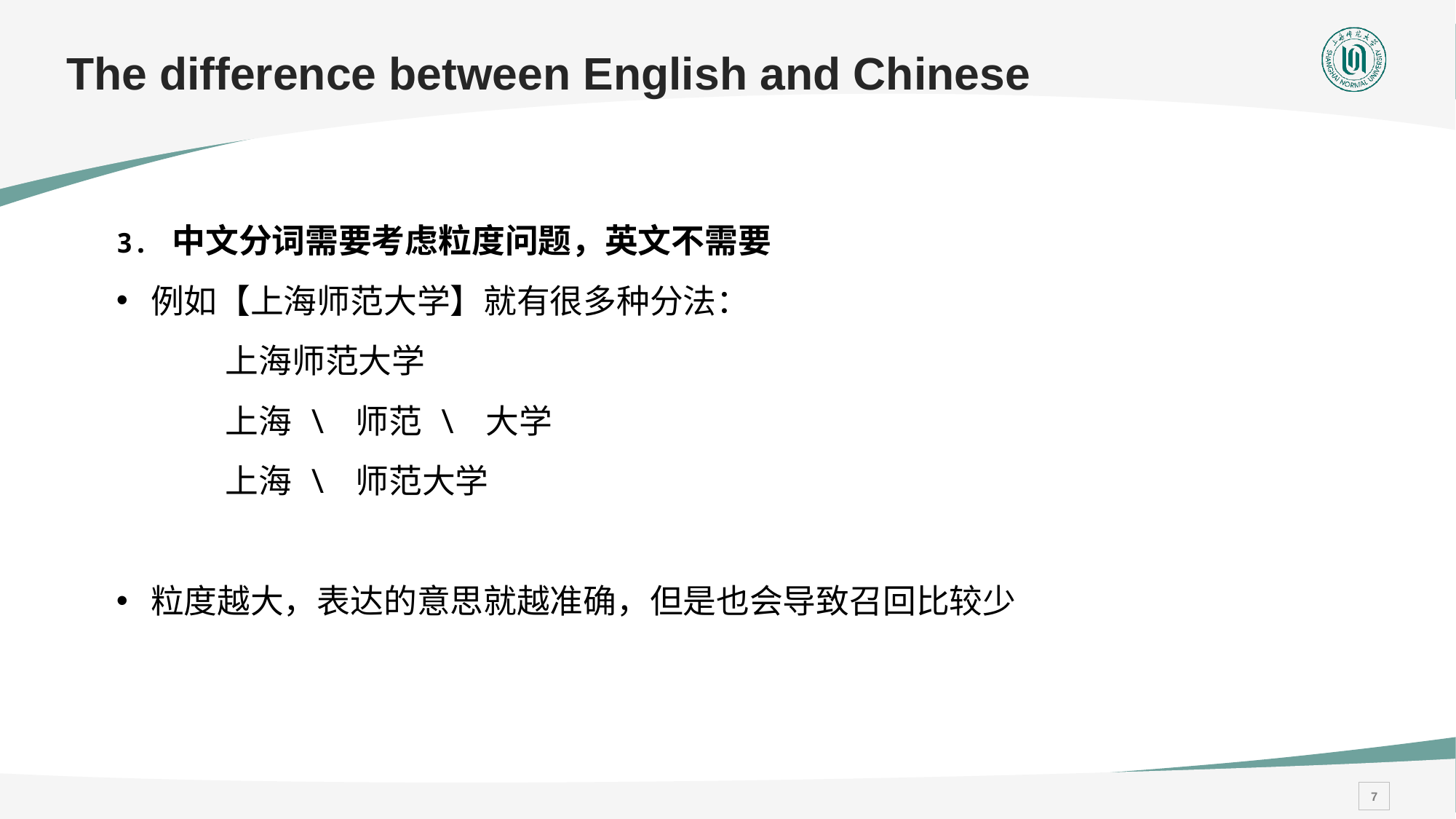

# The difference between English and Chinese
3. 中文分词需要考虑粒度问题，英文不需要
例如【上海师范大学】就有很多种分法：
	上海师范大学
	上海 \ 师范 \ 大学
	上海 \ 师范大学

粒度越大，表达的意思就越准确，但是也会导致召回比较少